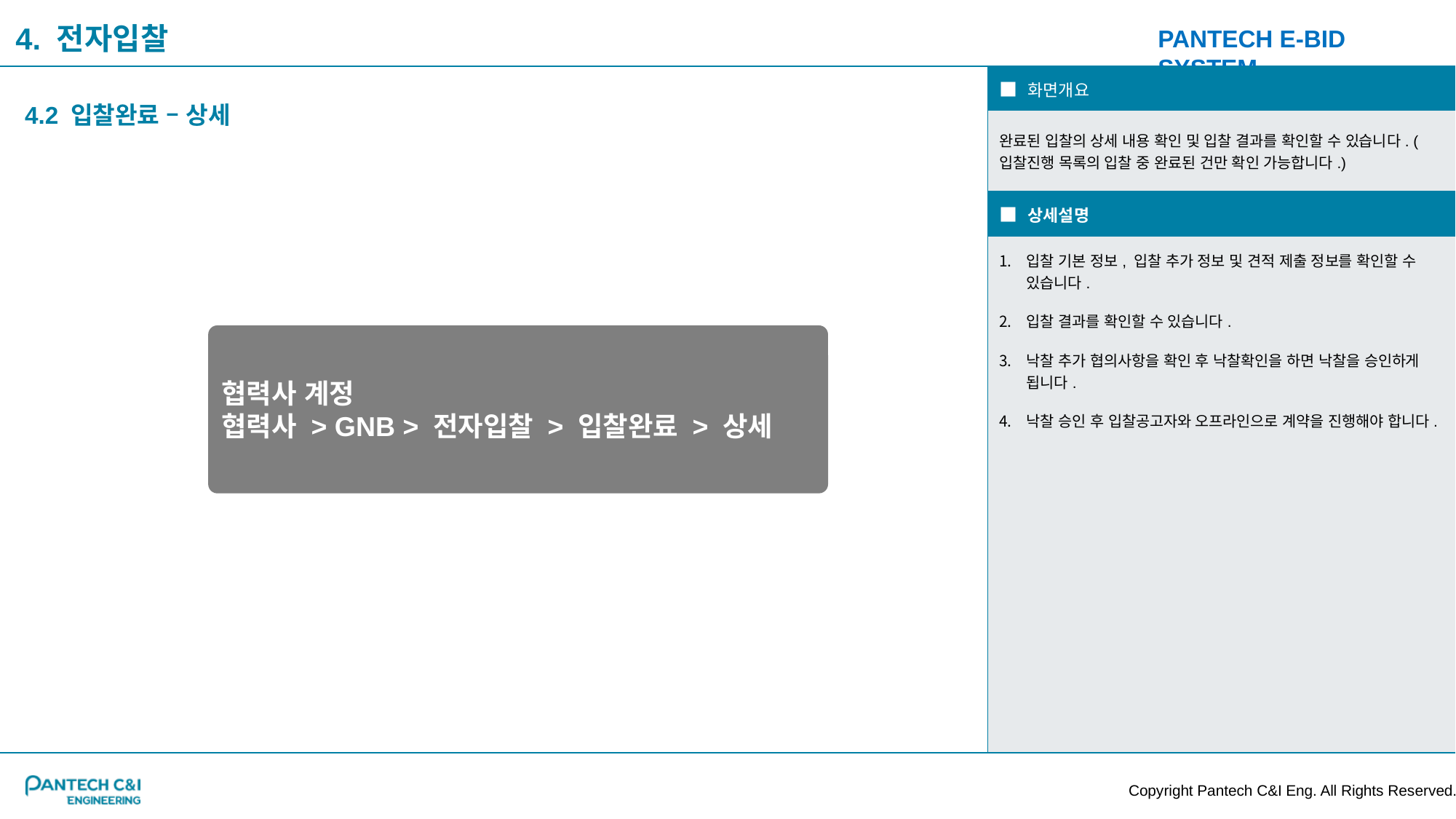

4. 전자입찰
| ■ 화면개요 |
| --- |
| 완료된 입찰의 상세 내용 확인 및 입찰 결과를 확인할 수 있습니다. (입찰진행 목록의 입찰 중 완료된 건만 확인 가능합니다.) |
| ■ 상세설명 |
| 입찰 기본 정보, 입찰 추가 정보 및 견적 제출 정보를 확인할 수 있습니다. 입찰 결과를 확인할 수 있습니다. 낙찰 추가 협의사항을 확인 후 낙찰확인을 하면 낙찰을 승인하게 됩니다. 낙찰 승인 후 입찰공고자와 오프라인으로 계약을 진행해야 합니다. |
4.2 입찰완료 – 상세
협력사 계정
협력사 > GNB > 전자입찰 > 입찰완료 > 상세